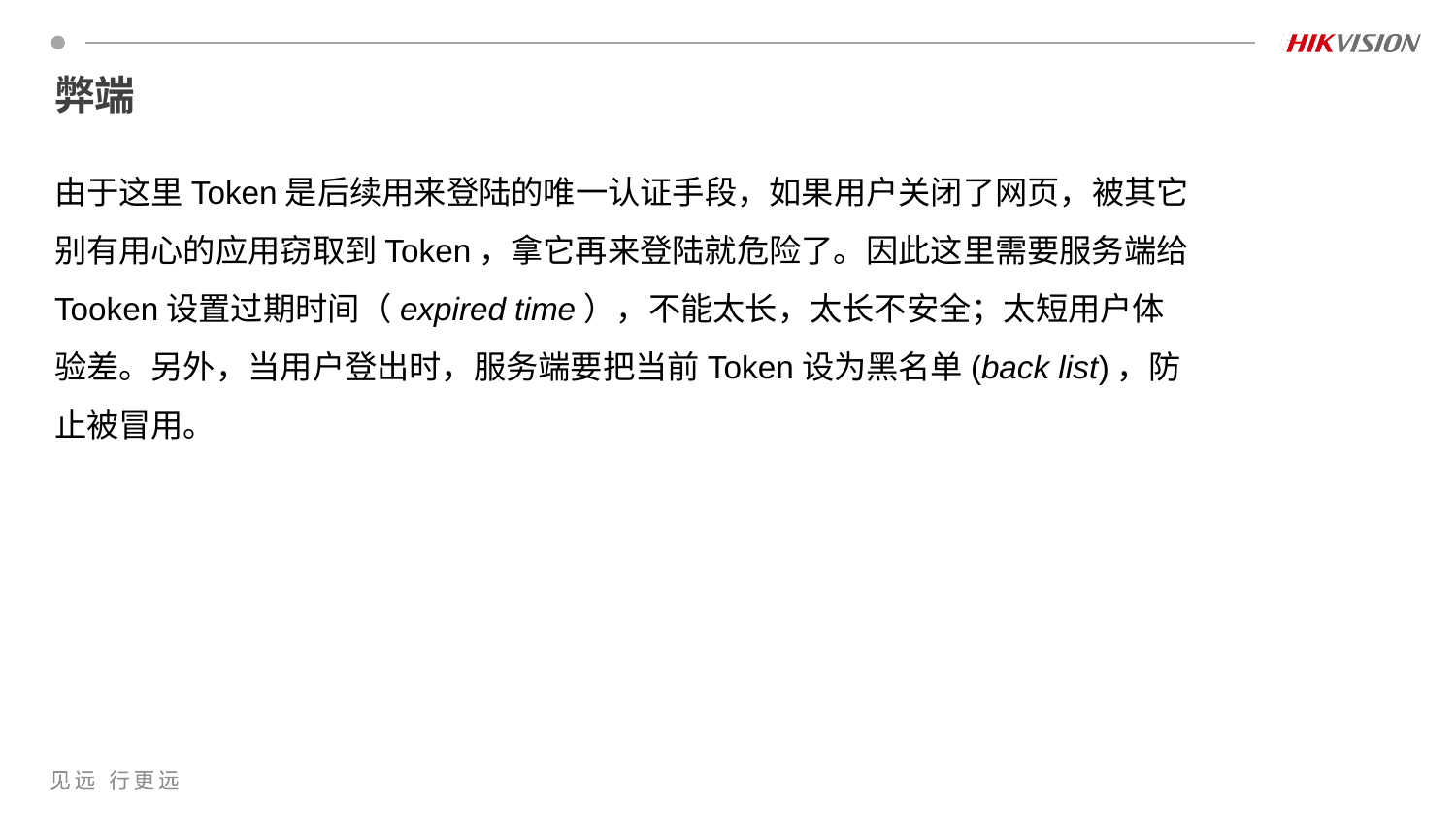

# 弊端
由于这里Token是后续用来登陆的唯一认证手段，如果用户关闭了网页，被其它别有用心的应用窃取到Token，拿它再来登陆就危险了。因此这里需要服务端给Tooken设置过期时间（expired time），不能太长，太长不安全；太短用户体验差。另外，当用户登出时，服务端要把当前Token设为黑名单(back list)，防止被冒用。